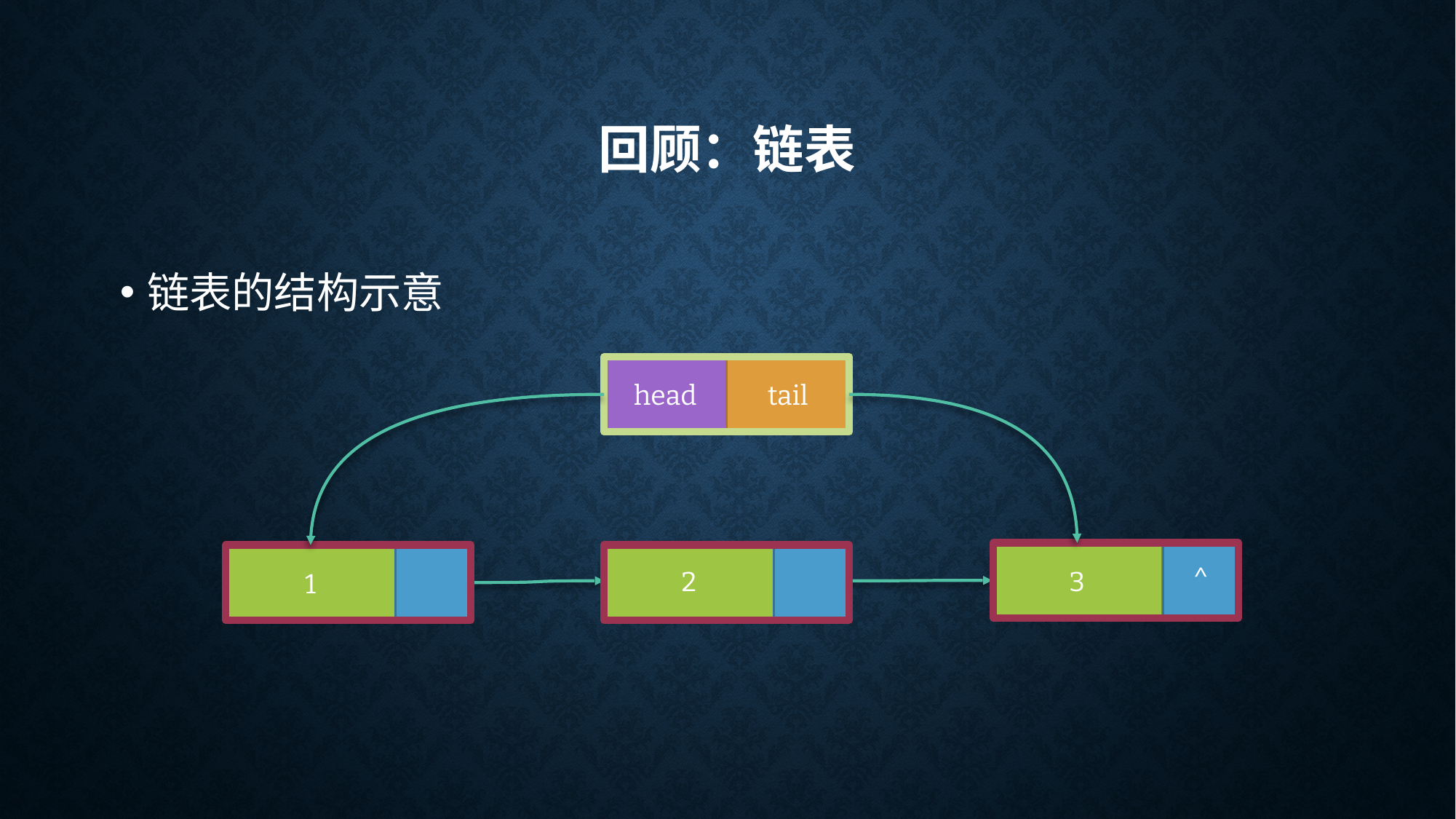

# 回顾：链表
链表的结构示意
head

tail
3

^
2

1